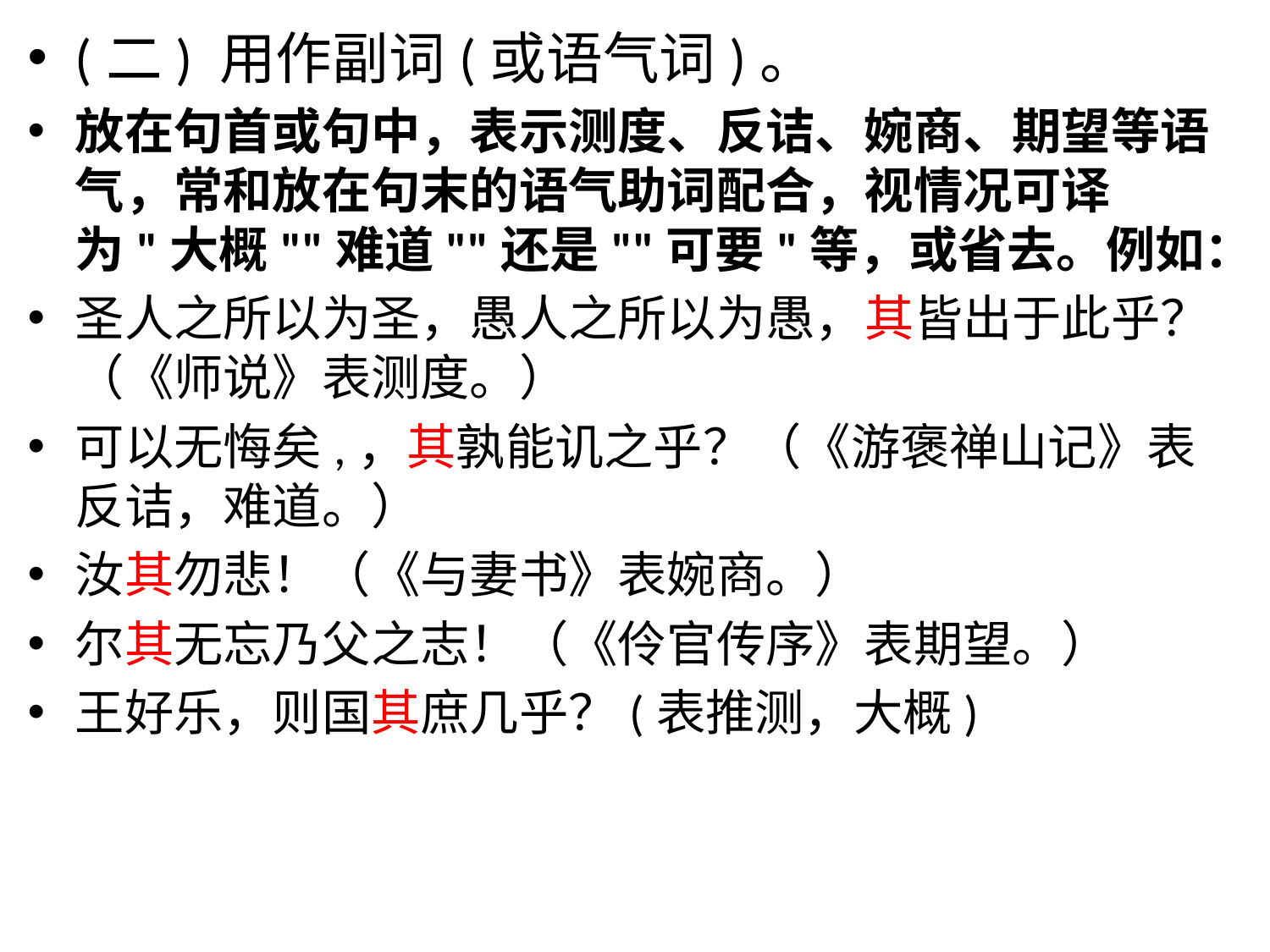

(二) 用作副词(或语气词)。
放在句首或句中，表示测度、反诘、婉商、期望等语气，常和放在句末的语气助词配合，视情况可译为"大概""难道""还是""可要"等，或省去。例如：
圣人之所以为圣，愚人之所以为愚，其皆出于此乎？（《师说》表测度。）
可以无悔矣,，其孰能讥之乎？（《游褒禅山记》表反诘，难道。）
汝其勿悲！（《与妻书》表婉商。）
尔其无忘乃父之志！（《伶官传序》表期望。）
王好乐，则国其庶几乎？(表推测，大概)